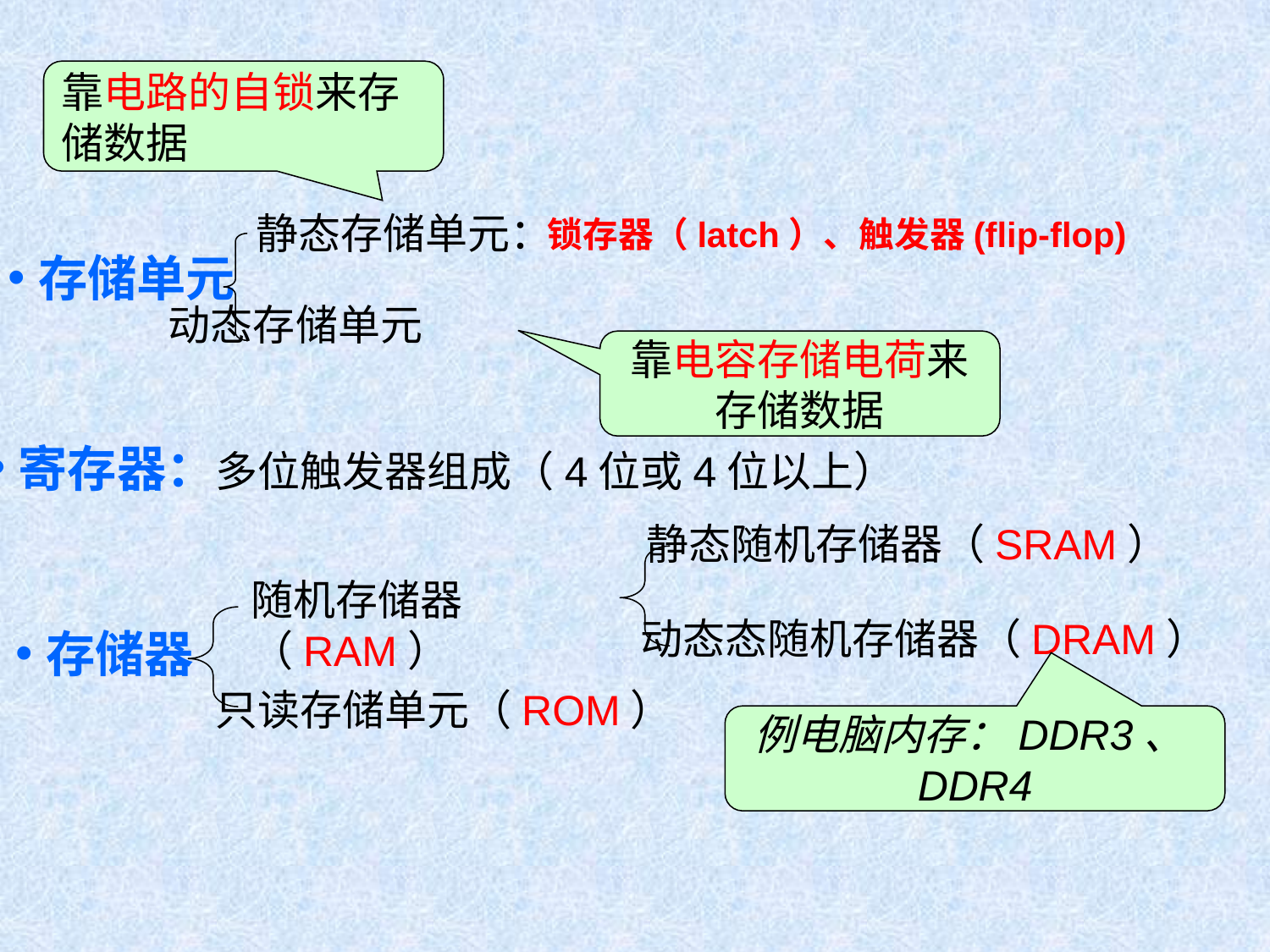

靠电路的自锁来存储数据
静态存储单元：

动态存储单元
存储单元
锁存器（latch）、触发器(flip-flop)
靠电容存储电荷来存储数据
寄存器：多位触发器组成（4位或4位以上）
静态随机存储器（SRAM）

随机存储器（RAM）

存储器
只读存储单元（ROM）
动态态随机存储器（DRAM）
例电脑内存：DDR3、DDR4